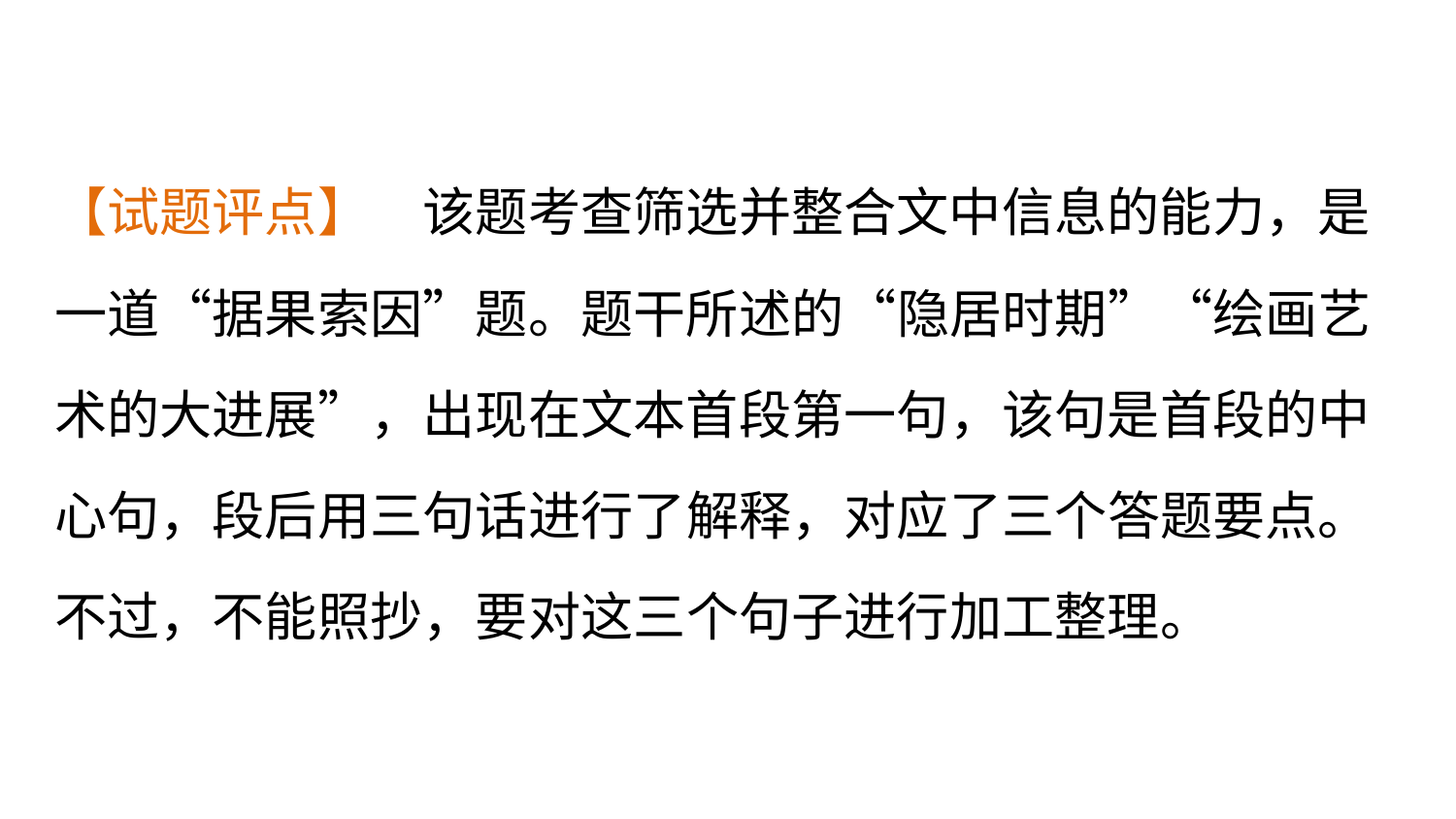

【试题评点】　该题考查筛选并整合文中信息的能力，是一道“据果索因”题。题干所述的“隐居时期”“绘画艺术的大进展”，出现在文本首段第一句，该句是首段的中心句，段后用三句话进行了解释，对应了三个答题要点。不过，不能照抄，要对这三个句子进行加工整理。